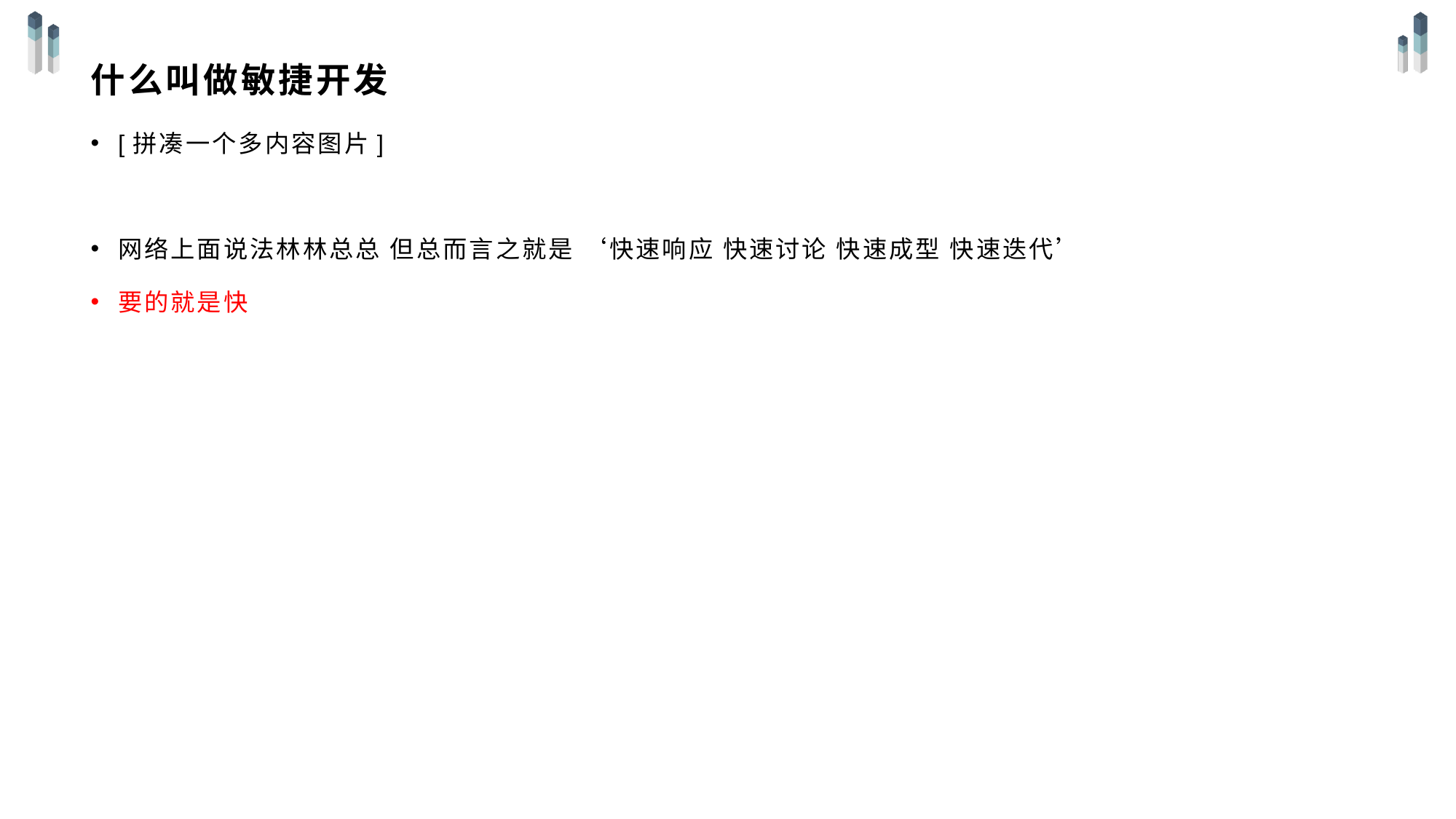

# 什么叫做敏捷开发
[拼凑一个多内容图片]

网络上面说法林林总总 但总而言之就是 ‘快速响应 快速讨论 快速成型 快速迭代’
要的就是快